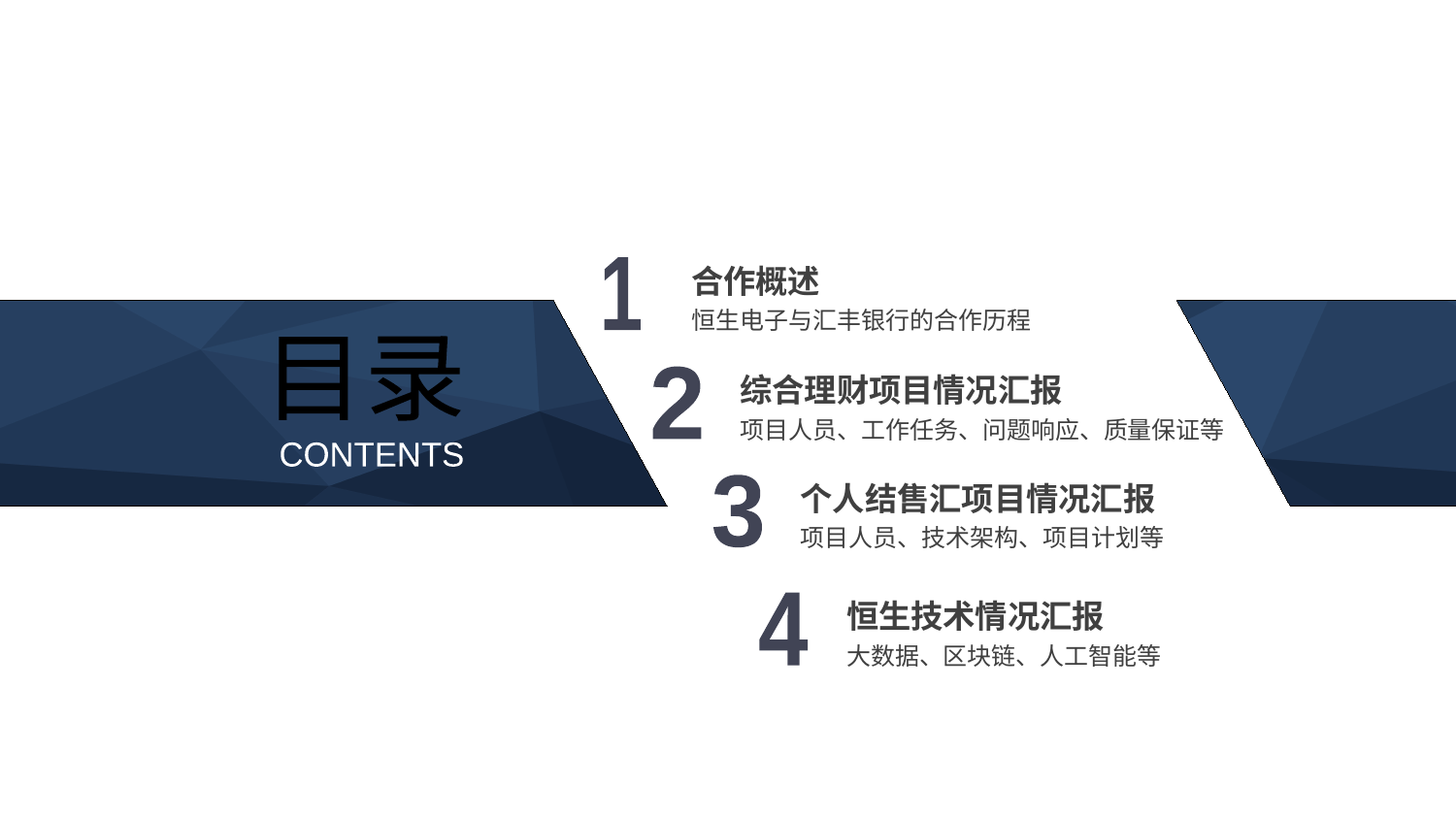

合作概述
恒生电子与汇丰银行的合作历程
1

目录
综合理财项目情况汇报
项目人员、工作任务、问题响应、质量保证等
2
CONTENTS
个人结售汇项目情况汇报
项目人员、技术架构、项目计划等

3
恒生技术情况汇报
大数据、区块链、人工智能等
4